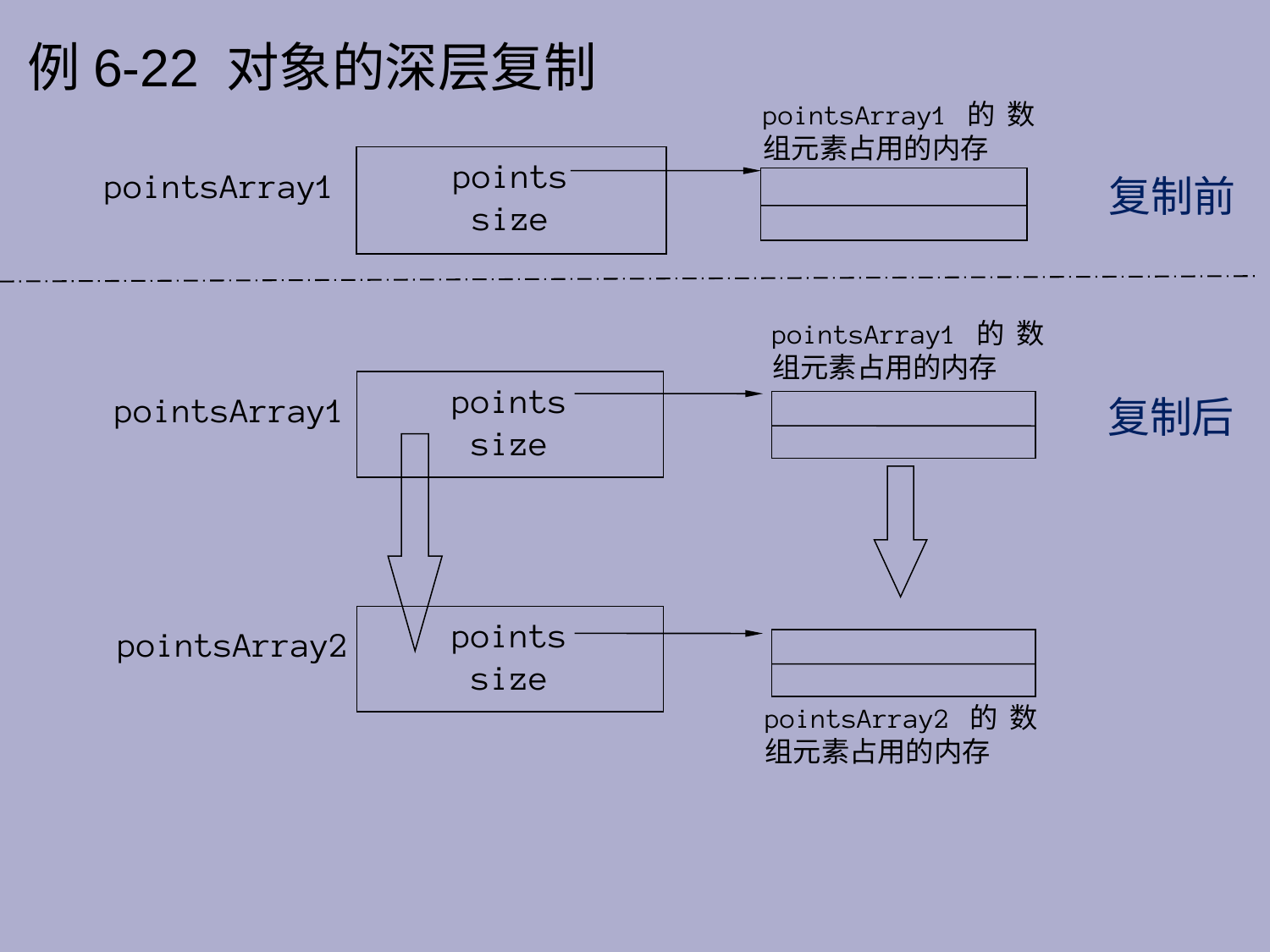

# 例6-22 对象的深层复制
pointsArray1的数组元素占用的内存
points
size

pointsArray1

复制前

pointsArray1的数组元素占用的内存

points
size

pointsArray1

points
size

pointsArray2

复制后
pointsArray2的数组元素占用的内存